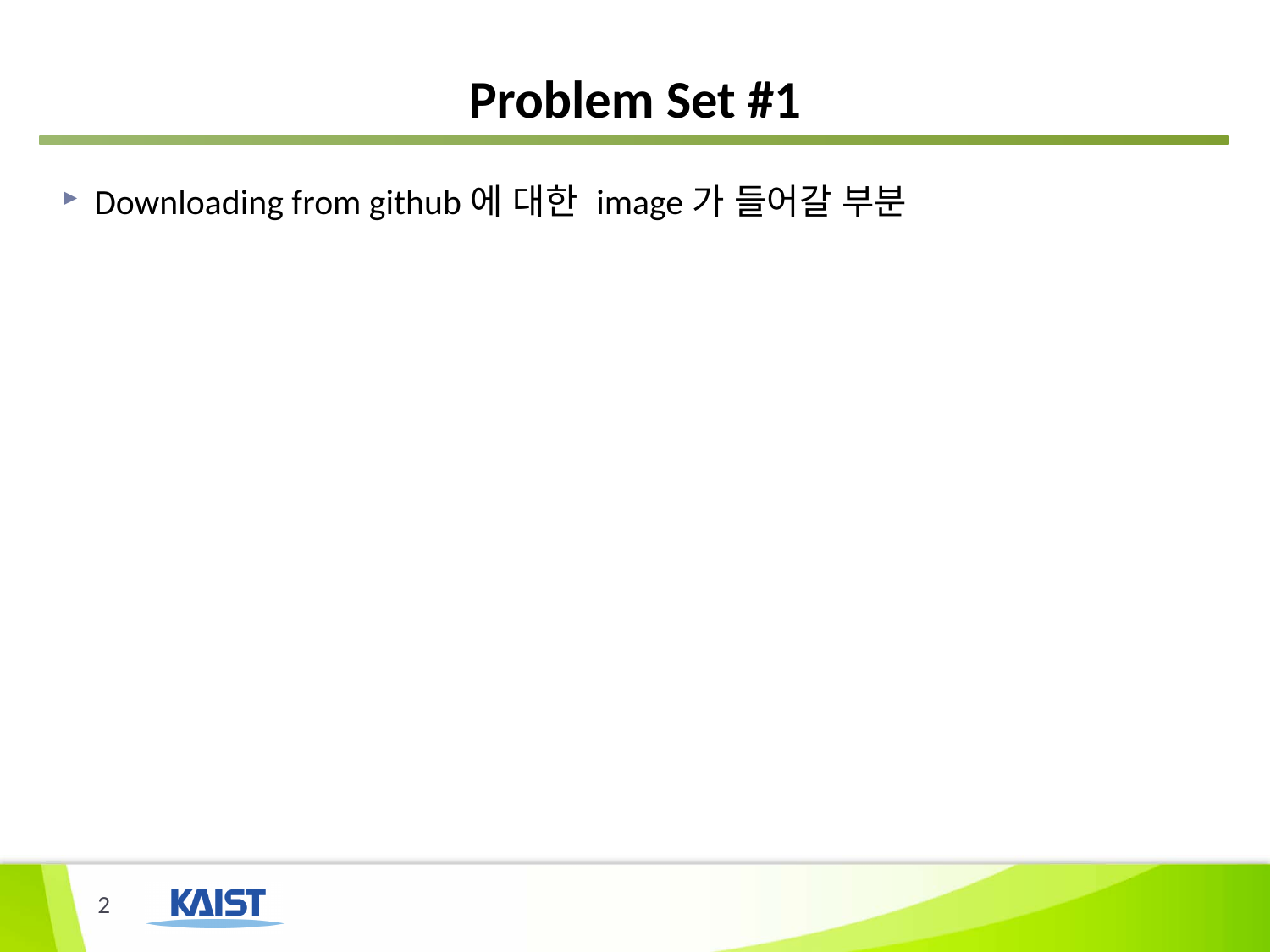

# Problem Set #1
Downloading from github에 대한 image가 들어갈 부분

2